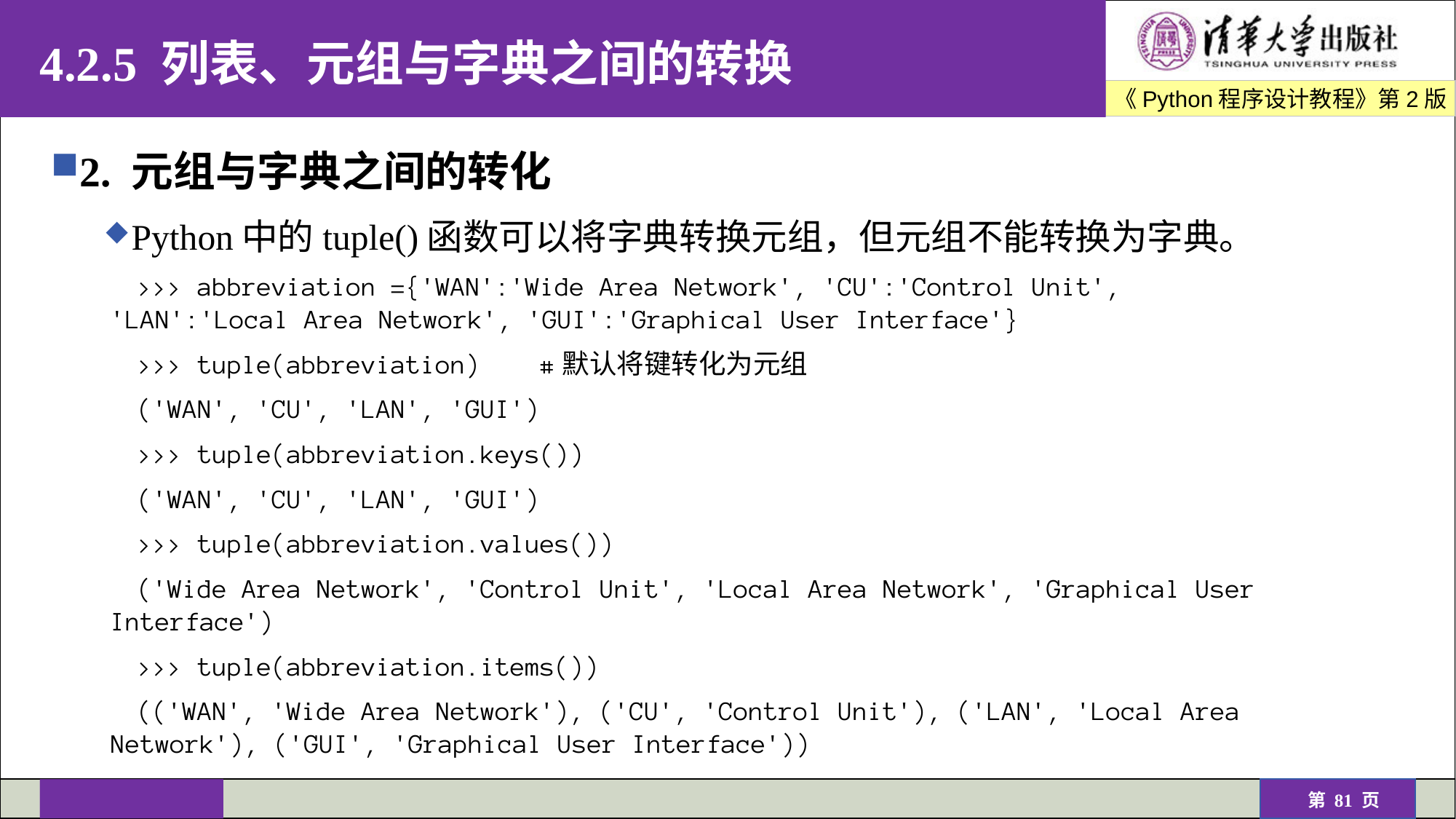

# 4.2.5 列表、元组与字典之间的转换
2. 元组与字典之间的转化
Python中的tuple()函数可以将字典转换元组，但元组不能转换为字典。
>>> abbreviation ={'WAN':'Wide Area Network', 'CU':'Control Unit', 'LAN':'Local Area Network', 'GUI':'Graphical User Interface'}
>>> tuple(abbreviation)    #默认将键转化为元组
('WAN', 'CU', 'LAN', 'GUI')
>>> tuple(abbreviation.keys())
('WAN', 'CU', 'LAN', 'GUI')
>>> tuple(abbreviation.values())
('Wide Area Network', 'Control Unit', 'Local Area Network', 'Graphical User Interface')
>>> tuple(abbreviation.items())
(('WAN', 'Wide Area Network'), ('CU', 'Control Unit'), ('LAN', 'Local Area Network'), ('GUI', 'Graphical User Interface'))